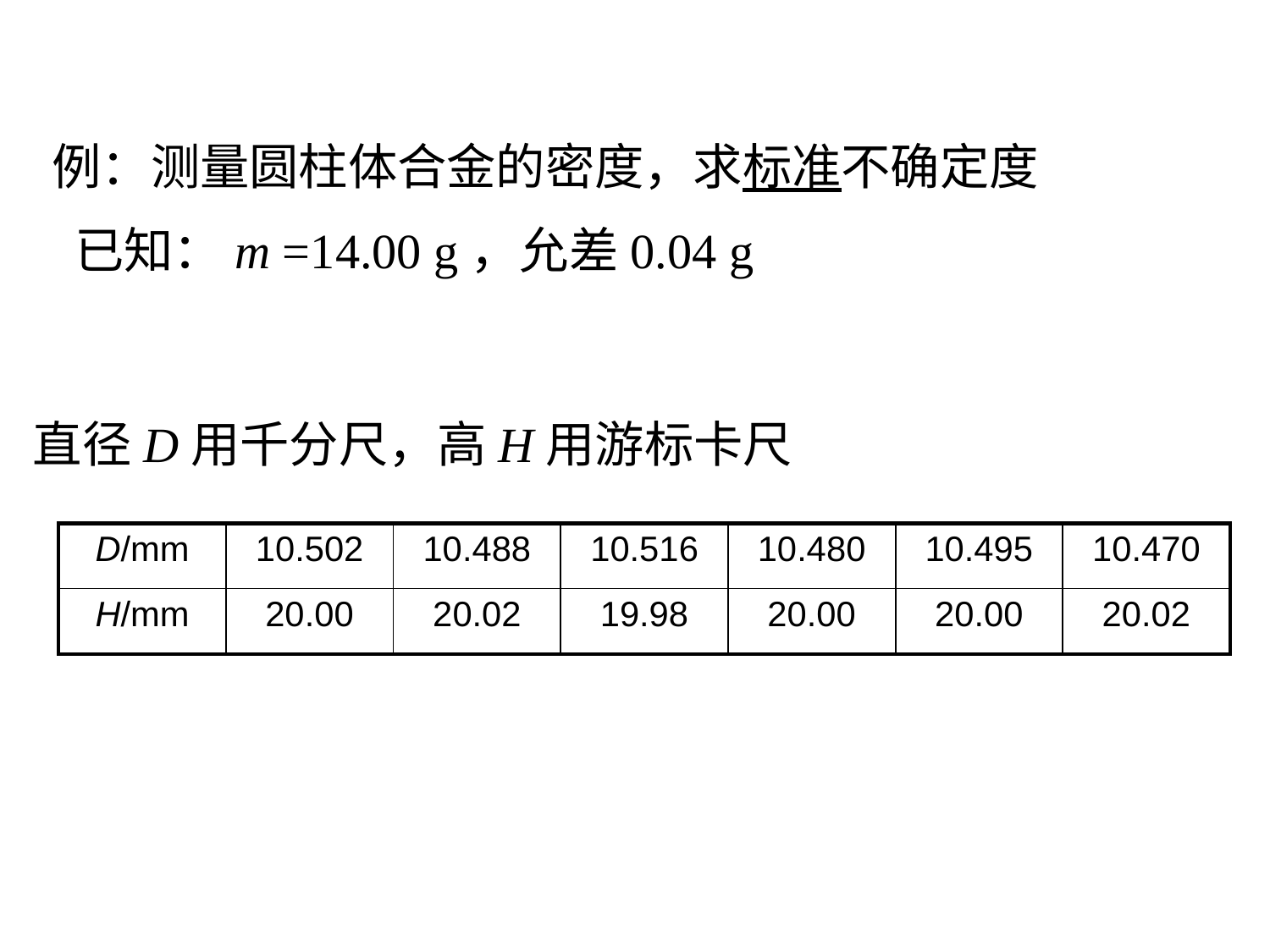

例：测量圆柱体合金的密度，求标准不确定度
 已知：m =14.00 g，允差0.04 g
直径D用千分尺，高H用游标卡尺
| D/mm | 10.502 | 10.488 | 10.516 | 10.480 | 10.495 | 10.470 |
| --- | --- | --- | --- | --- | --- | --- |
| H/mm | 20.00 | 20.02 | 19.98 | 20.00 | 20.00 | 20.02 |